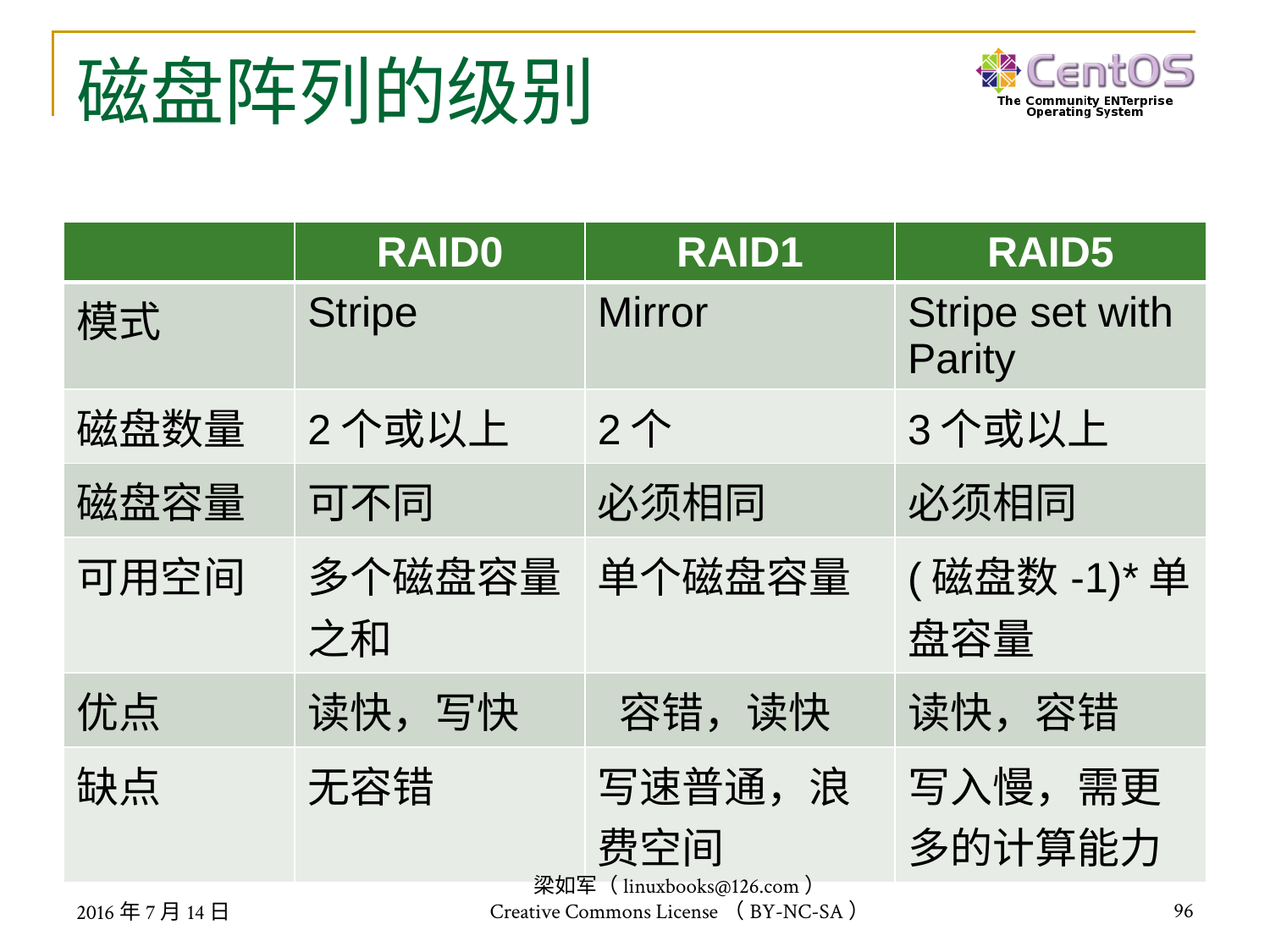

# 磁盘阵列的级别
|  | RAID0 | RAID1 | RAID5 |
| --- | --- | --- | --- |
| 模式 | Stripe | Mirror | Stripe set with Parity |
| 磁盘数量 | 2个或以上 | 2个 | 3个或以上 |
| 磁盘容量 | 可不同 | 必须相同 | 必须相同 |
| 可用空间 | 多个磁盘容量之和 | 单个磁盘容量 | (磁盘数-1)\*单盘容量 |
| 优点 | 读快，写快 | 容错，读快 | 读快，容错 |
| 缺点 | 无容错 | 写速普通，浪费空间 | 写入慢，需更多的计算能力 |
梁如军（linuxbooks@126.com）
Creative Commons License（BY-NC-SA）
2016年7月14日
96